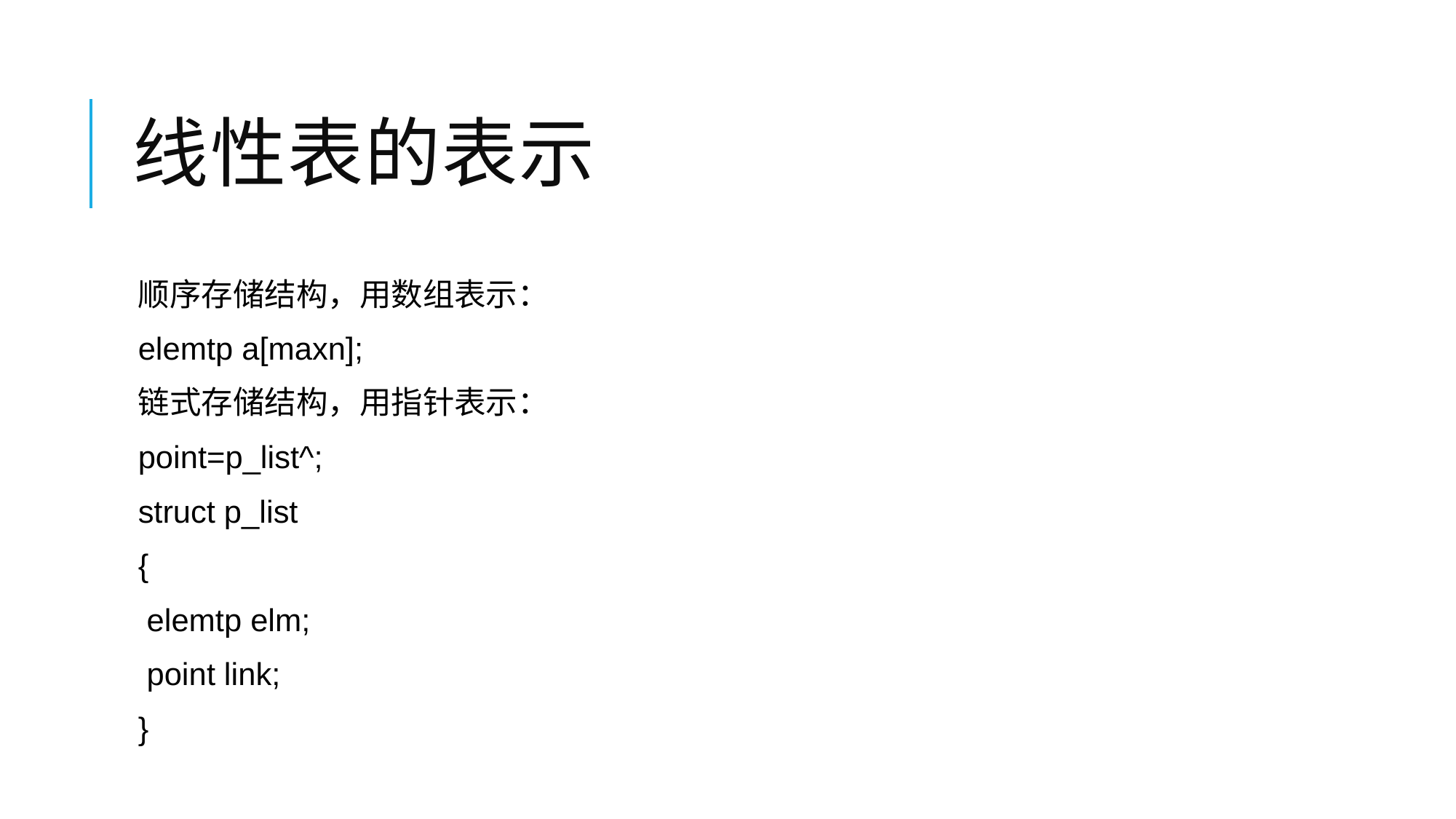

# 线性表的表示
顺序存储结构，用数组表示：
elemtp a[maxn];
链式存储结构，用指针表示：
point=p_list^;
struct p_list
{
 elemtp elm;
 point link;
}